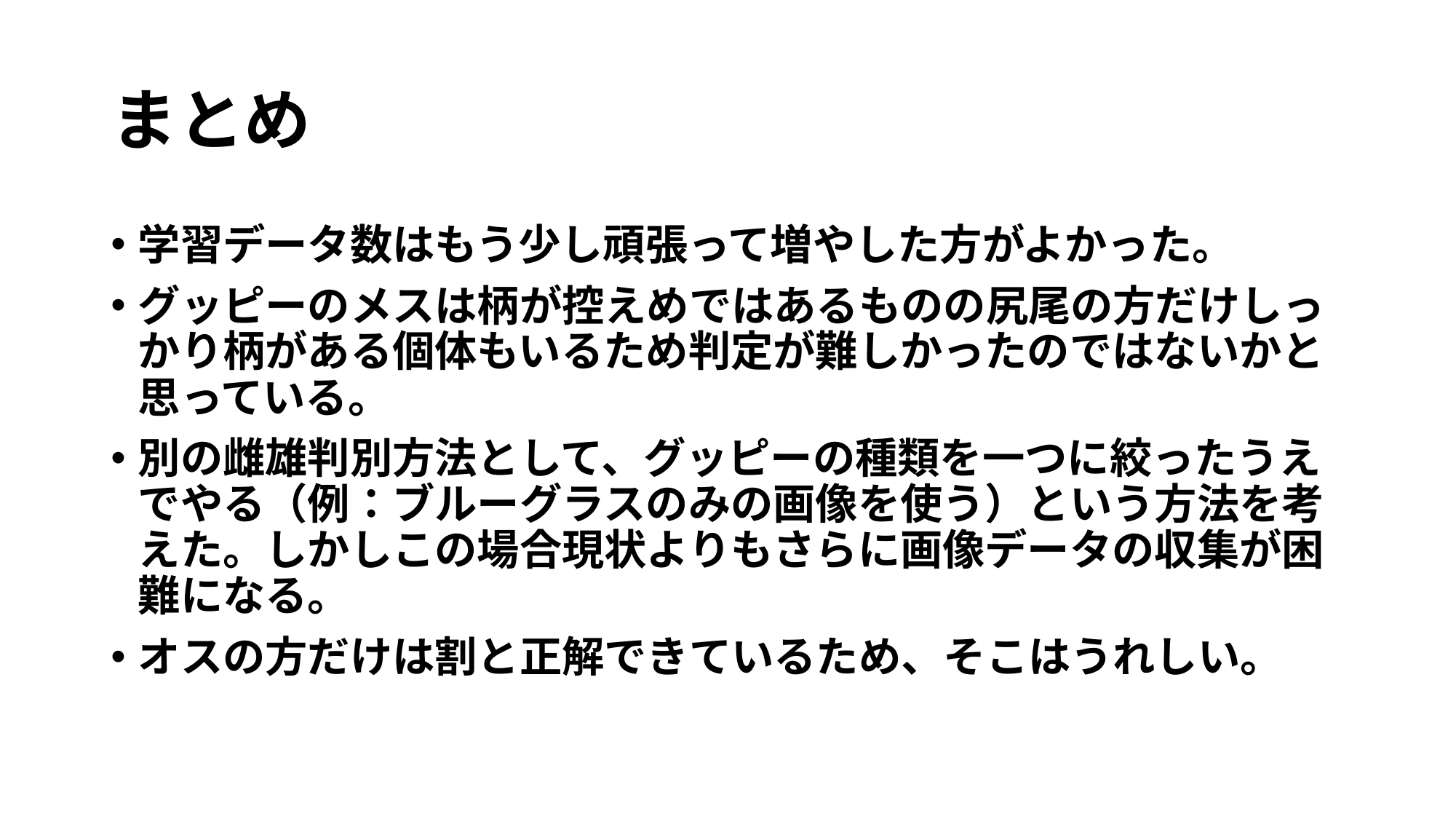

# まとめ
学習データ数はもう少し頑張って増やした方がよかった。
グッピーのメスは柄が控えめではあるものの尻尾の方だけしっかり柄がある個体もいるため判定が難しかったのではないかと思っている。
別の雌雄判別方法として、グッピーの種類を一つに絞ったうえでやる（例：ブルーグラスのみの画像を使う）という方法を考えた。しかしこの場合現状よりもさらに画像データの収集が困難になる。
オスの方だけは割と正解できているため、そこはうれしい。